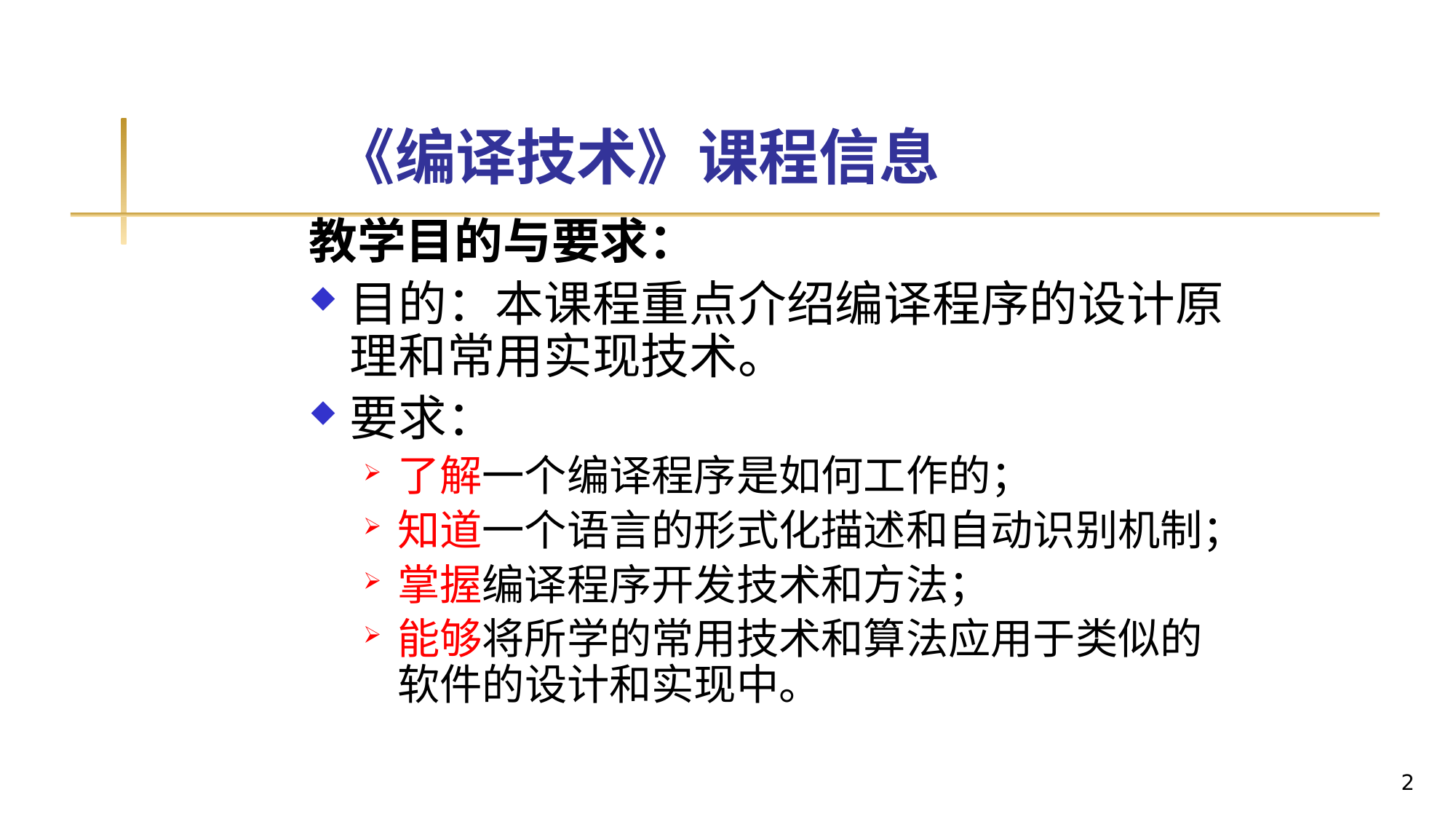

# 《编译技术》课程信息
教学目的与要求：
目的：本课程重点介绍编译程序的设计原理和常用实现技术。
要求：
了解一个编译程序是如何工作的；
知道一个语言的形式化描述和自动识别机制；
掌握编译程序开发技术和方法；
能够将所学的常用技术和算法应用于类似的软件的设计和实现中。
2